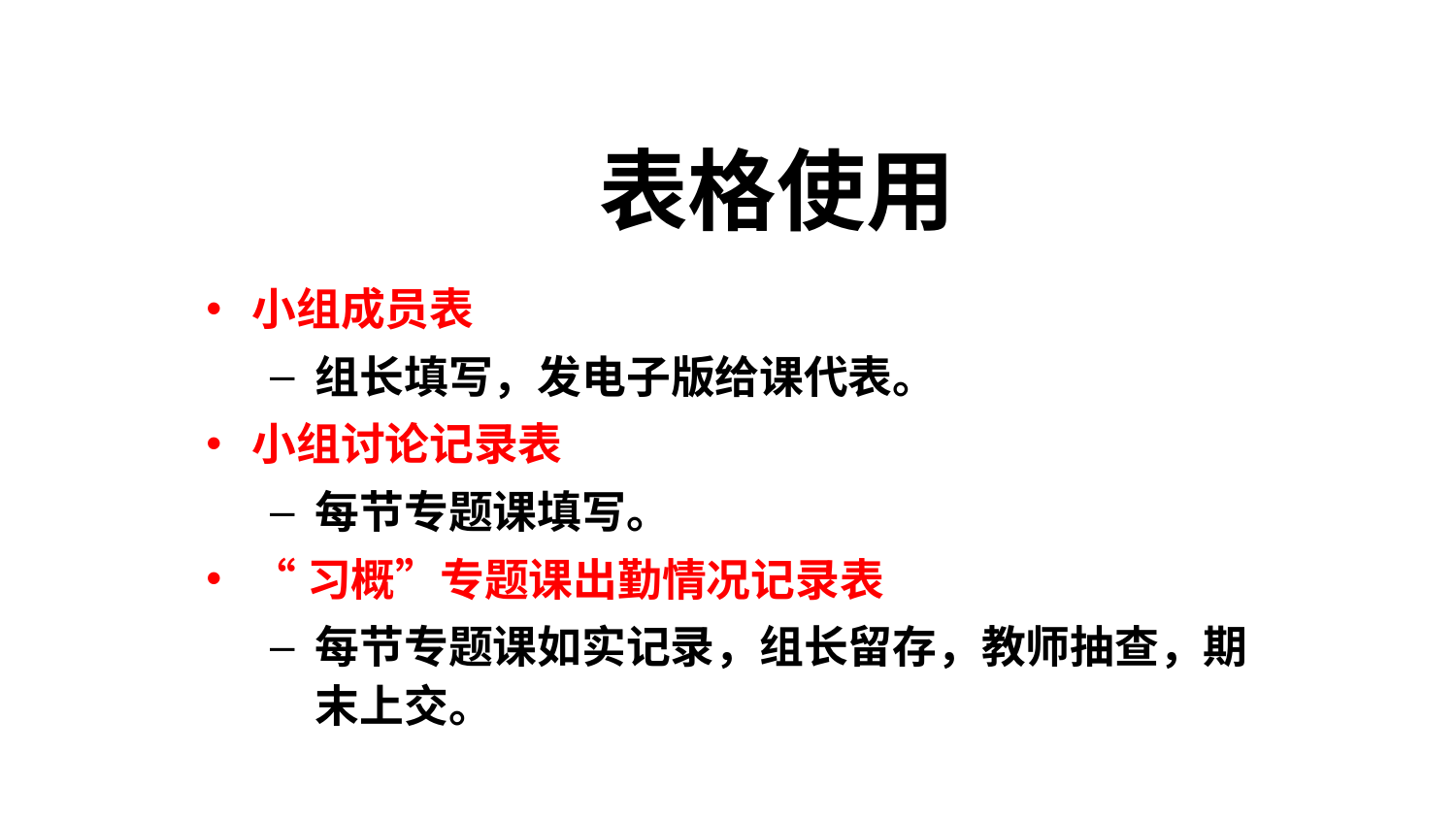

# 表格使用
小组成员表
组长填写，发电子版给课代表。
小组讨论记录表
每节专题课填写。
“习概”专题课出勤情况记录表
每节专题课如实记录，组长留存，教师抽查，期末上交。